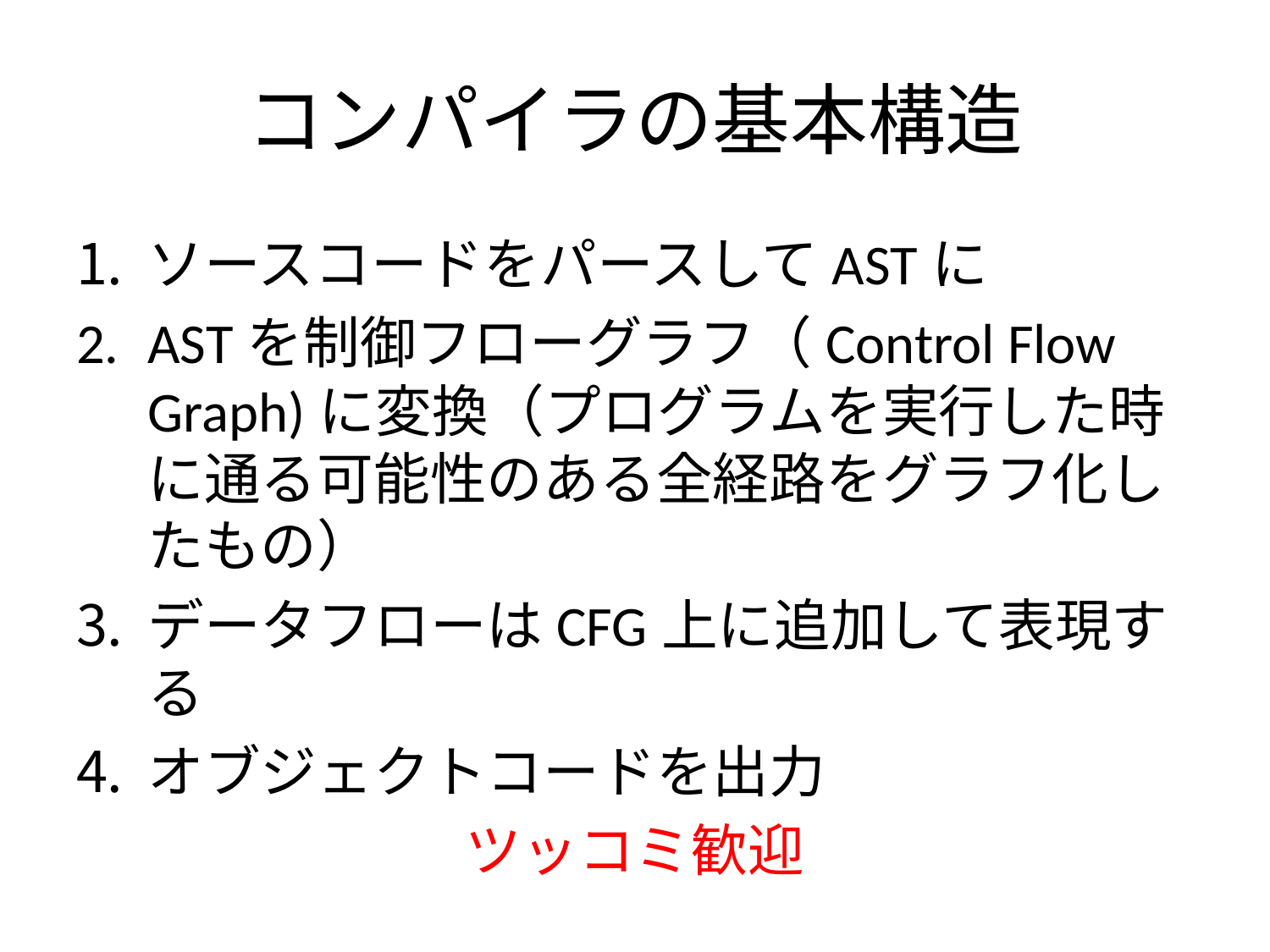

# コンパイラの基本構造
ソースコードをパースしてASTに
ASTを制御フローグラフ（Control Flow Graph)に変換（プログラムを実行した時に通る可能性のある全経路をグラフ化したもの）
データフローはCFG上に追加して表現する
オブジェクトコードを出力
ツッコミ歓迎